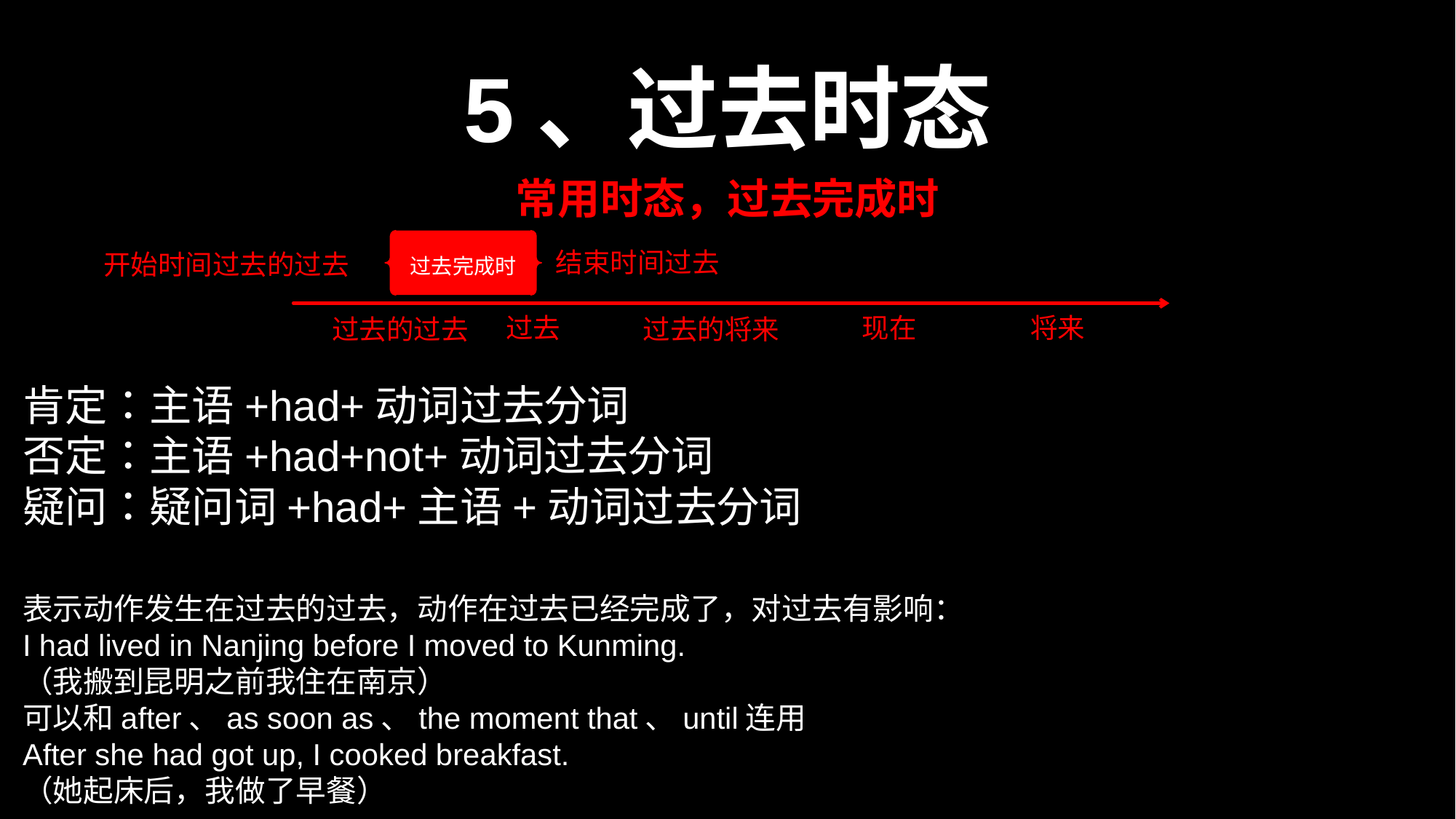

5、过去时态
常用时态，过去完成时
过去完成时
过去
将来
现在
过去的将来
过去的过去
结束时间过去
开始时间过去的过去
肯定：主语+had+动词过去分词
否定：主语+had+not+动词过去分词
疑问：疑问词+had+主语+动词过去分词

表示动作发生在过去的过去，动作在过去已经完成了，对过去有影响：
I had lived in Nanjing before I moved to Kunming.
（我搬到昆明之前我住在南京）
可以和after、as soon as、the moment that、until连用
After she had got up, I cooked breakfast.
（她起床后，我做了早餐）